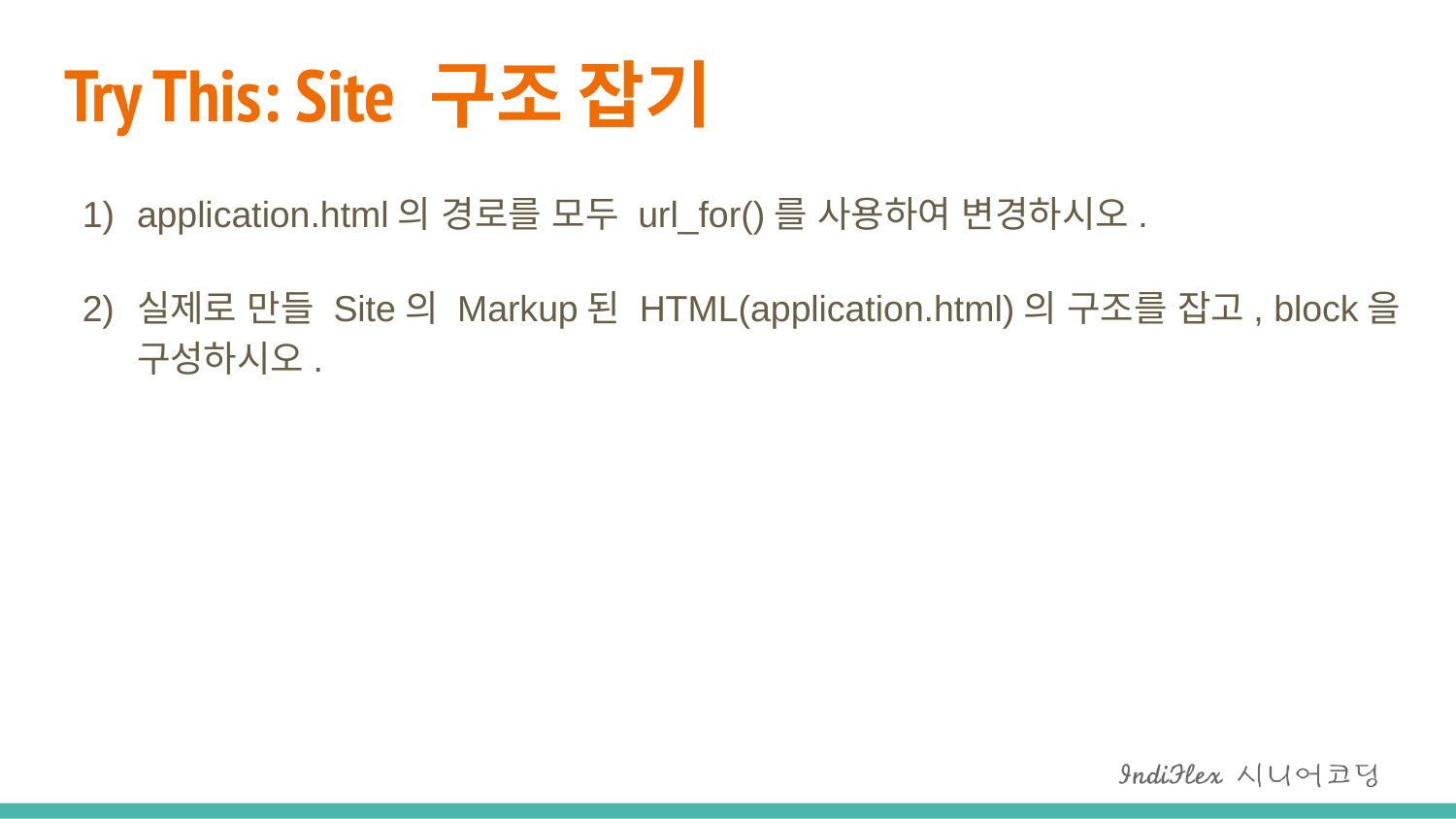

# Try This: Site 구조 잡기
application.html의 경로를 모두 url_for()를 사용하여 변경하시오.
실제로 만들 Site의 Markup된 HTML(application.html)의 구조를 잡고, block을 구성하시오.